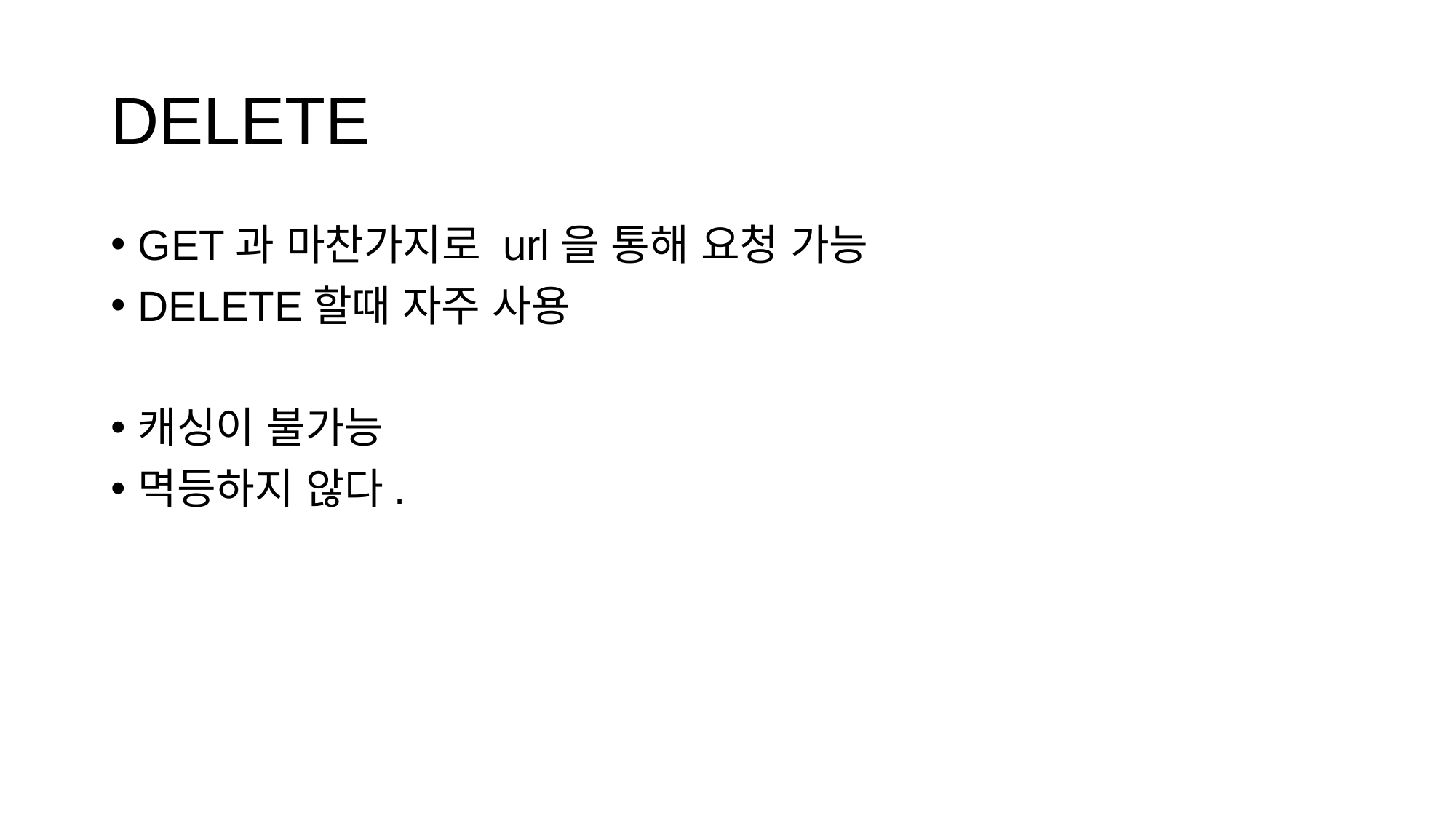

# DELETE
GET과 마찬가지로 url을 통해 요청 가능
DELETE할때 자주 사용

캐싱이 불가능
멱등하지 않다.